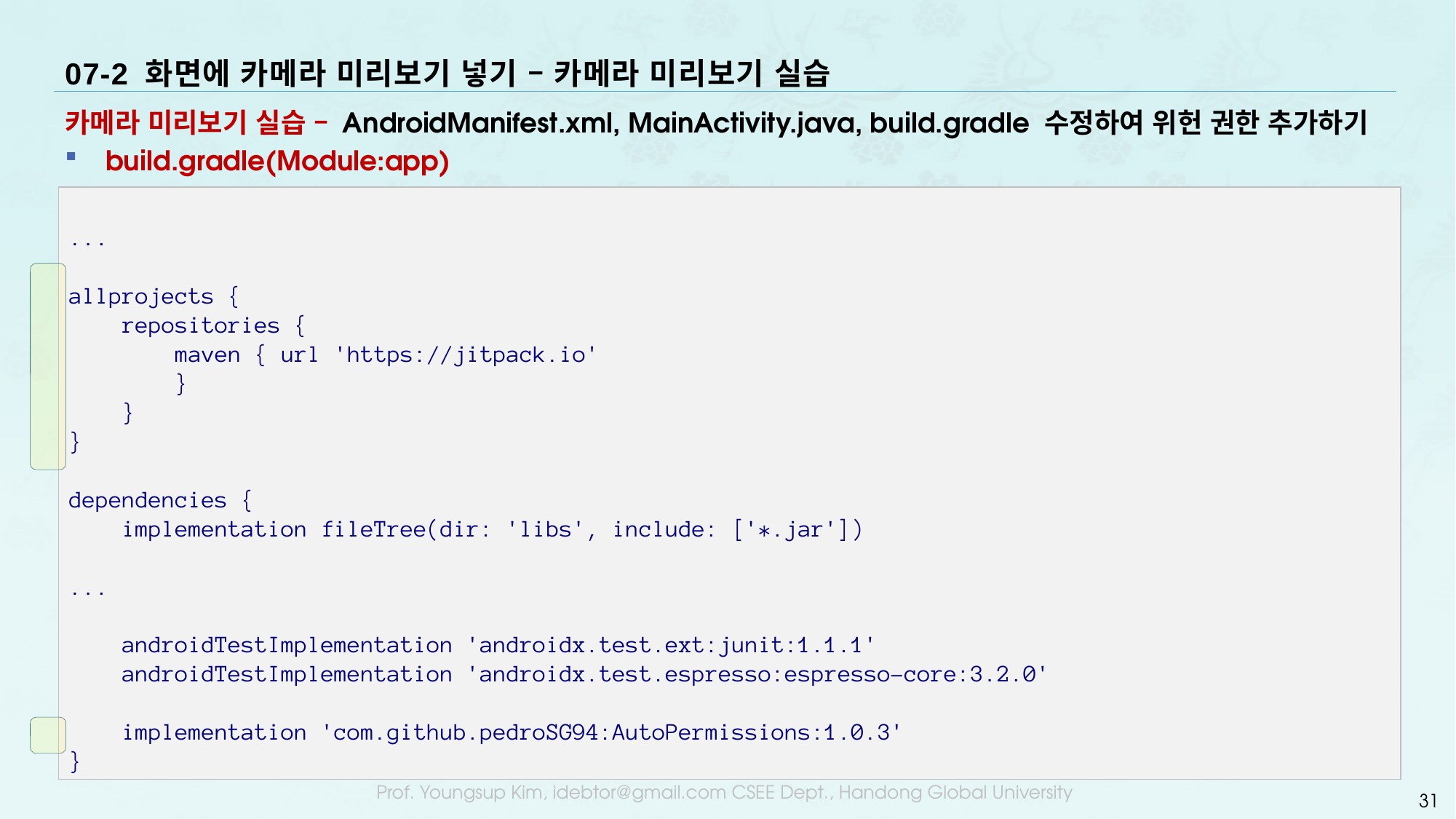

# 07-2 화면에 카메라 미리보기 넣기 – 카메라 미리보기 실습
카메라 미리보기 실습 – AndroidManifest.xml, MainActivity.java, build.gradle 수정하여 위헌 권한 추가하기
build.gradle(Module:app)

...

allprojects {
    repositories {
        maven { url 'https://jitpack.io'
        }
    }
}

dependencies {
    implementation fileTree(dir: 'libs', include: ['*.jar'])

...

    androidTestImplementation 'androidx.test.ext:junit:1.1.1'
    androidTestImplementation 'androidx.test.espresso:espresso-core:3.2.0'

    implementation 'com.github.pedroSG94:AutoPermissions:1.0.3'
}

31